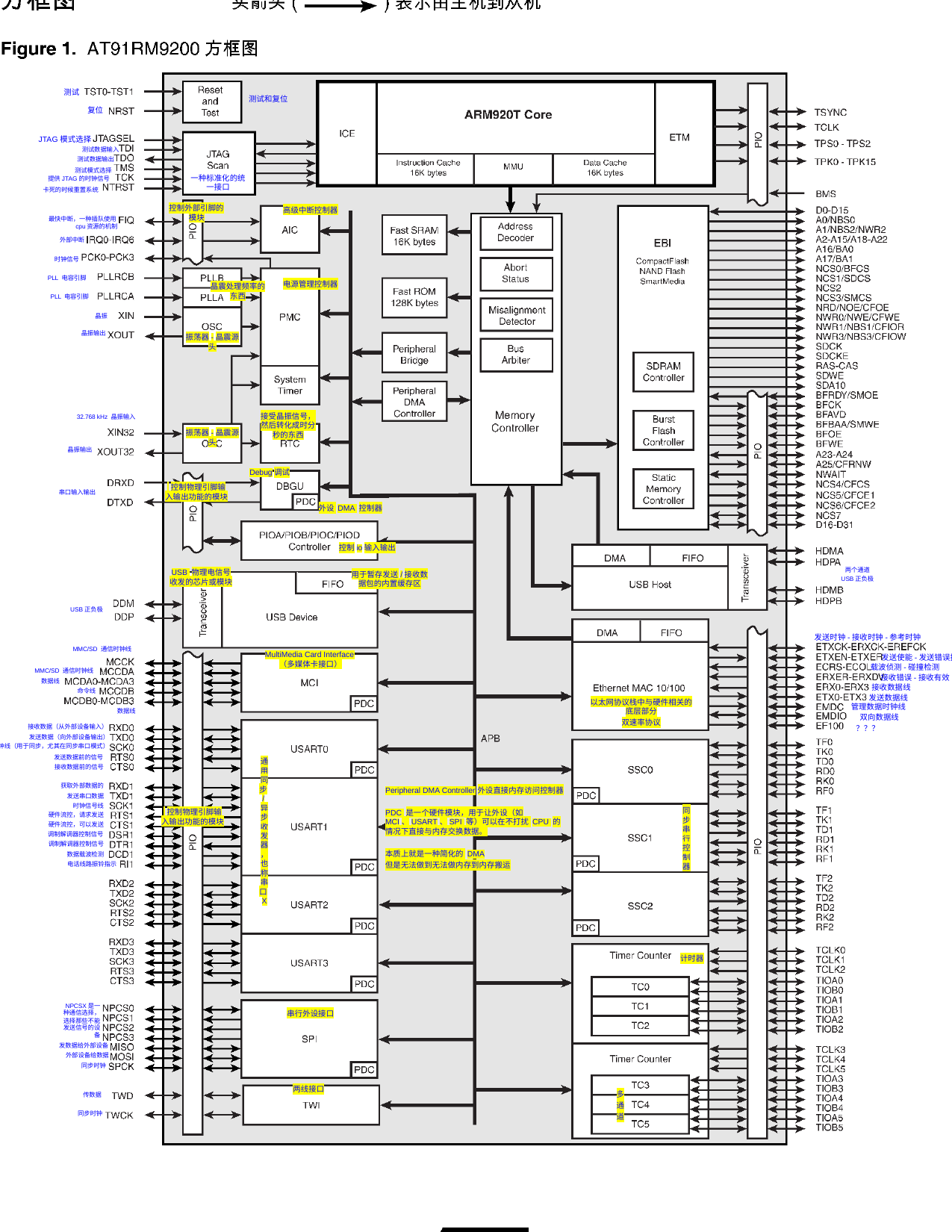

测试
测试和复位
复位
JTAG模式选择
测试数据输入
测试数据输出
测试模式选择
一种标准化的统一接口
提供JTAG的时钟信号
卡死的时候重置系统
控制外部引脚的模块
高级中断控制器
最快中断，一种插队使用cpu资源的机制
外部中断
时钟信号
PLL 电容引脚
电源管理控制器
晶震处理频率的东西
PLL 电容引脚
晶振
晶振输出
振荡器-晶震源头
32.768 kHz 晶振输入
接受晶振信号，然后转化成时分秒的东西
振荡器-晶震源头
晶振输出
Debug调试
 控制物理引脚输入输出功能的模块
串口输入输出
外设 DMA 控制器
控制io输入输出
两个通道
USB正负极
USB 物理电信号收发的芯片或模块
用于暂存发送/接收数据包的内置缓存区
USB正负极
发送时钟-接收时钟-参考时钟
MMC/SD 通信时钟线
发送使能-发送错误指示
MultiMedia Card Interface（多媒体卡接口）
载波侦测-碰撞检测
MMC/SD 通信时钟线
接收错误-接收有效
数据线
接收数据线
命令线
发送数据线
以太网协议栈中与硬件相关的底层部分
双速率协议
管理数据时钟线
数据线
双向数据线
接收数据（从外部设备输入）
？？？
发送数据（向外部设备输出）
串口时钟线（用于同步，尤其在同步串口模式）
发送数据前的信号
通用同步/异步收发器，也称 串口X
接收数据前的信号
获取外部数据的
Peripheral DMA Controller外设直接内存访问控制器

PDC 是一个硬件模块，用于让外设（如 MCI、USART、SPI 等）可以在不打扰 CPU 的情况下直接与内存交换数据。

本质上就是一种简化的 DMA
但是无法做到无法做内存到内存搬运
发送串口数据
时钟信号线
同步串行控制器
 控制物理引脚输入输出功能的模块
硬件流控，请求发送
硬件流控，可以发送
调制解调器控制信号
	调制解调器控制信号
数据载波检测
	电话线路振铃指示
计时器
	NPCSX是一种通信选择，选择那些不能发送信号的设备
串行外设接口
发数据给外部设备
外部设备给数据
同步时钟
两线接口
传数据
多
通
道
同步时钟